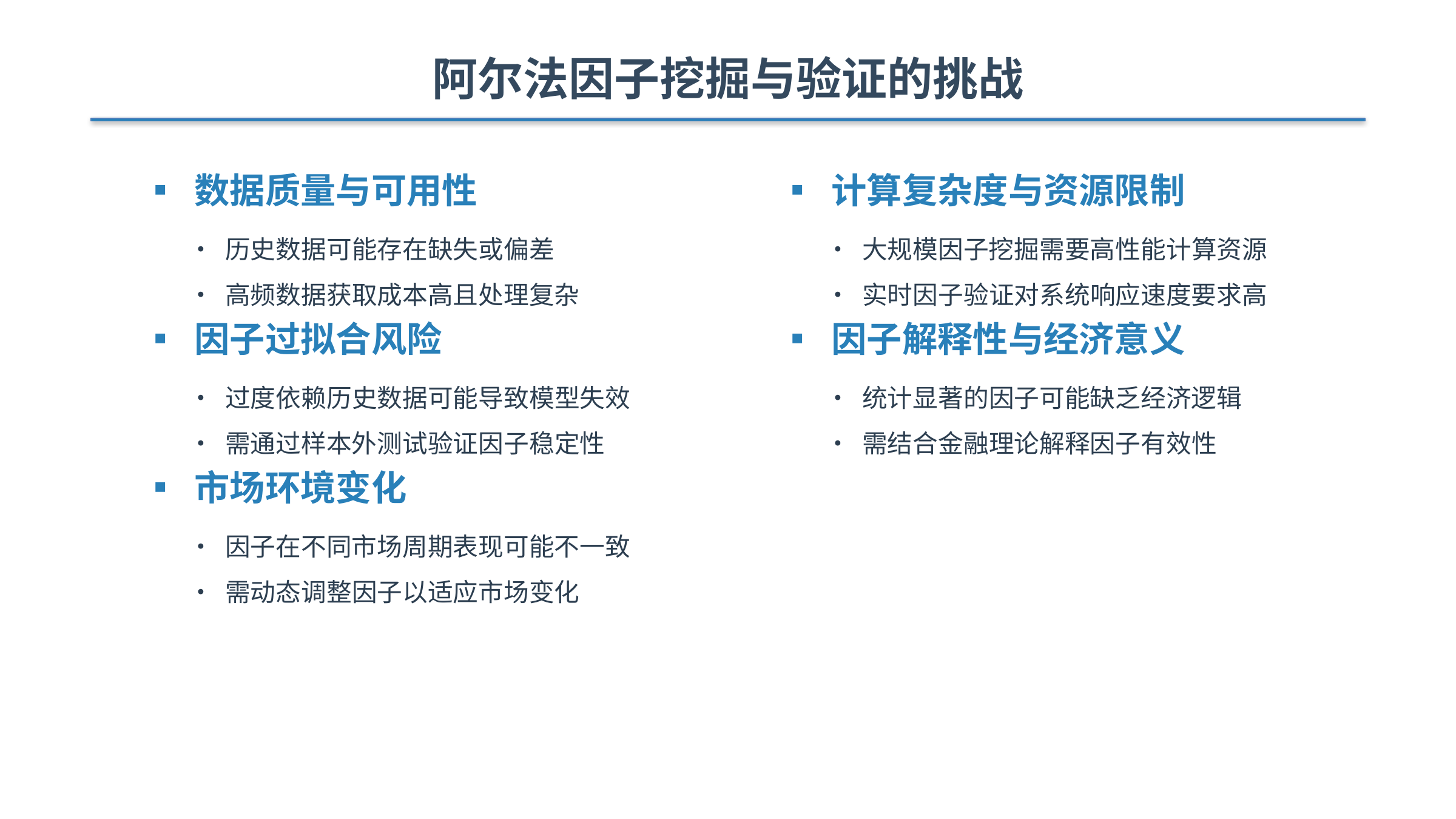

阿尔法因子挖掘与验证的挑战

▪ 数据质量与可用性
• 历史数据可能存在缺失或偏差
• 高频数据获取成本高且处理复杂
▪ 因子过拟合风险
• 过度依赖历史数据可能导致模型失效
• 需通过样本外测试验证因子稳定性
▪ 市场环境变化
• 因子在不同市场周期表现可能不一致
• 需动态调整因子以适应市场变化

▪ 计算复杂度与资源限制
• 大规模因子挖掘需要高性能计算资源
• 实时因子验证对系统响应速度要求高
▪ 因子解释性与经济意义
• 统计显著的因子可能缺乏经济逻辑
• 需结合金融理论解释因子有效性